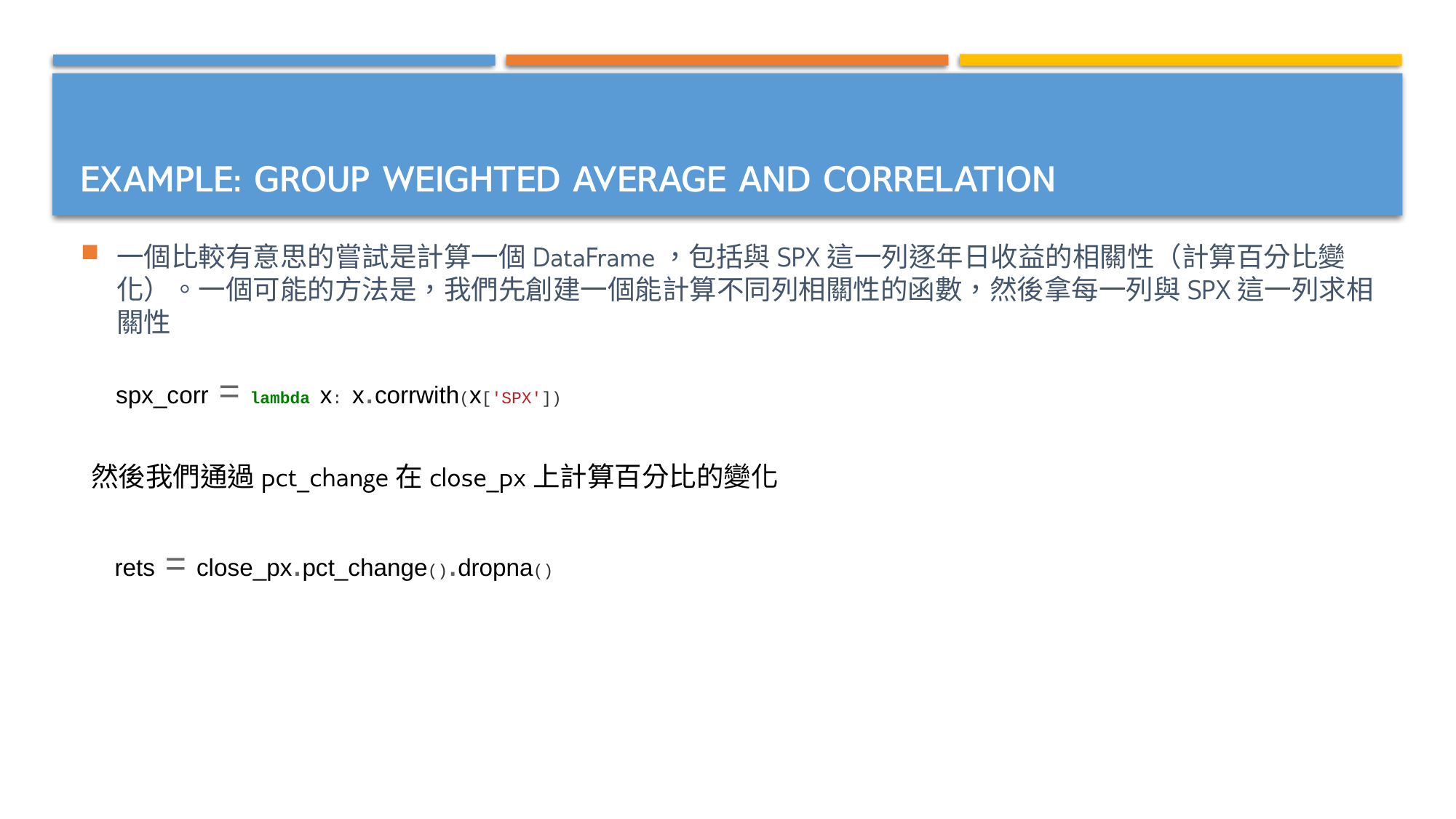

一個比較有意思的嘗試是計算一個DataFrame，包括與SPX這一列逐年日收益的相關性（計算百分比變化）。一個可能的方法是，我們先創建一個能計算不同列相關性的函數，然後拿每一列與SPX這一列求相關性
# Example: Group Weighted Average and Correlation
spx_corr = lambda x: x.corrwith(x['SPX'])
然後我們通過pct_change在close_px上計算百分比的變化
rets = close_px.pct_change().dropna()